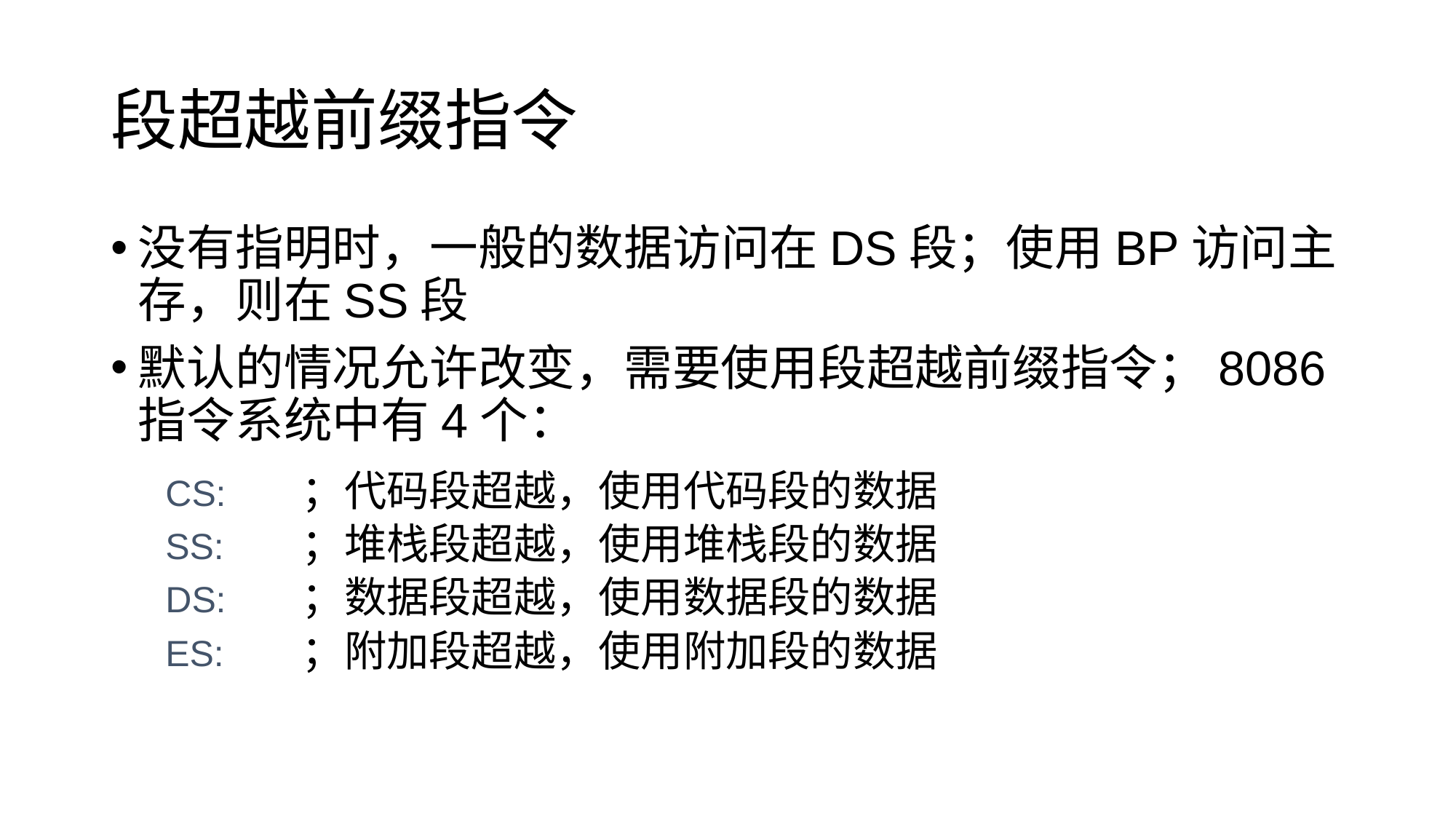

# 段超越前缀指令
没有指明时，一般的数据访问在DS段；使用BP访问主存，则在SS段
默认的情况允许改变，需要使用段超越前缀指令；8086指令系统中有4个：
CS:	；代码段超越，使用代码段的数据
SS: 	；堆栈段超越，使用堆栈段的数据
DS: 	；数据段超越，使用数据段的数据
ES: 	；附加段超越，使用附加段的数据